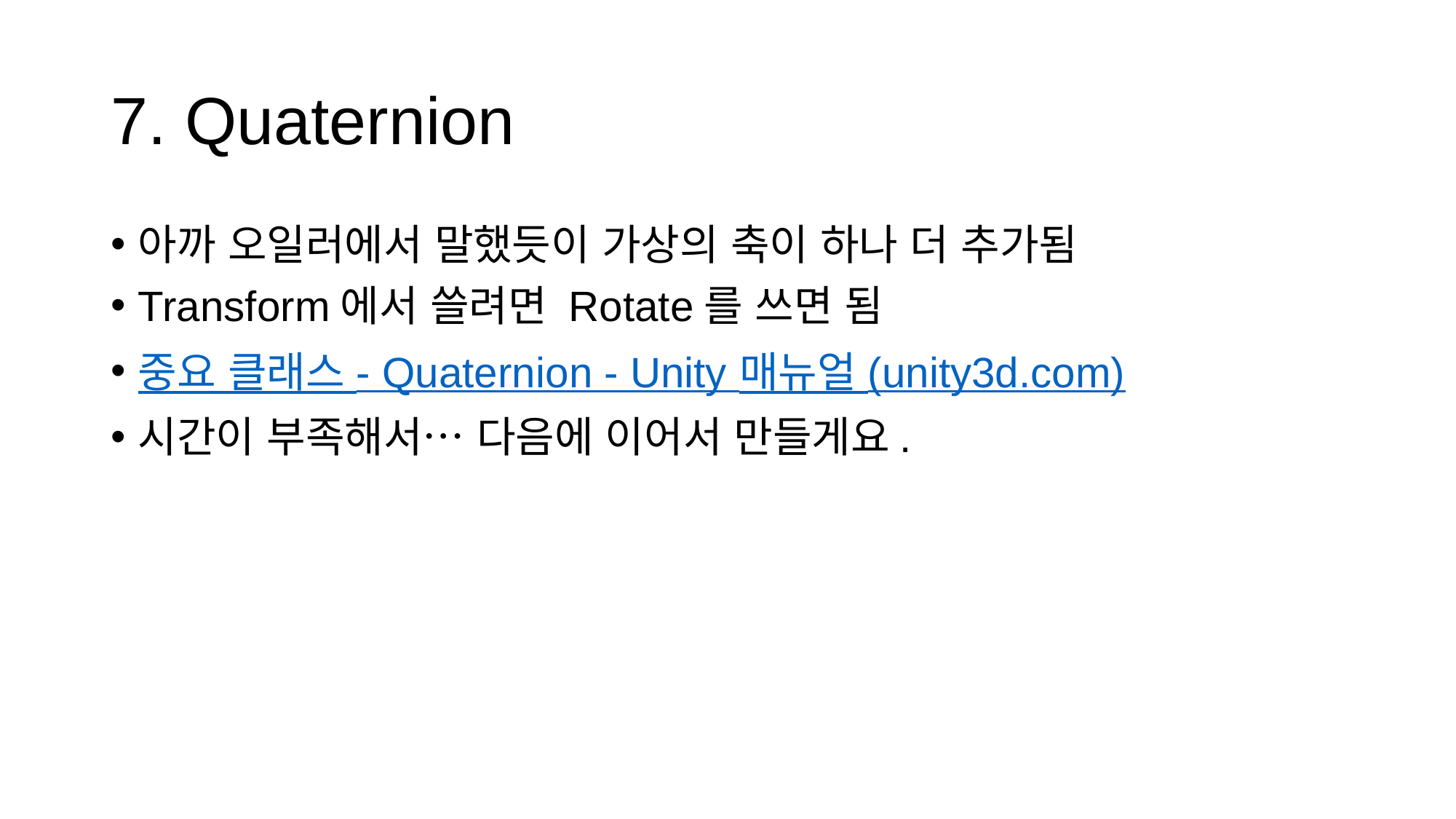

# 7. Quaternion
아까 오일러에서 말했듯이 가상의 축이 하나 더 추가됨
Transform에서 쓸려면 Rotate를 쓰면 됨
중요 클래스 - Quaternion - Unity 매뉴얼 (unity3d.com)
시간이 부족해서… 다음에 이어서 만들게요.